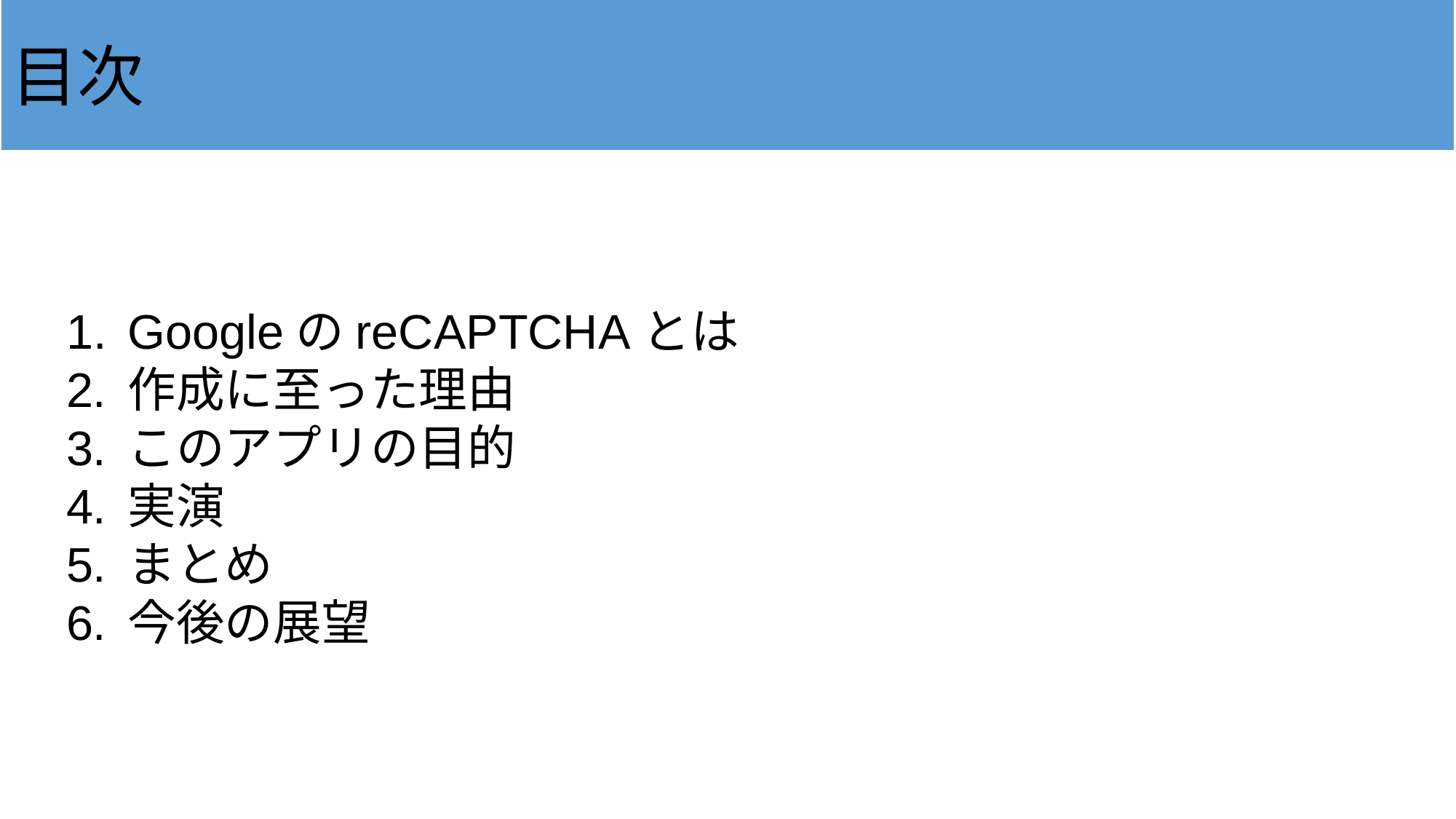

# 目次

GoogleのreCAPTCHAとは
作成に至った理由
このアプリの目的
実演
まとめ
今後の展望